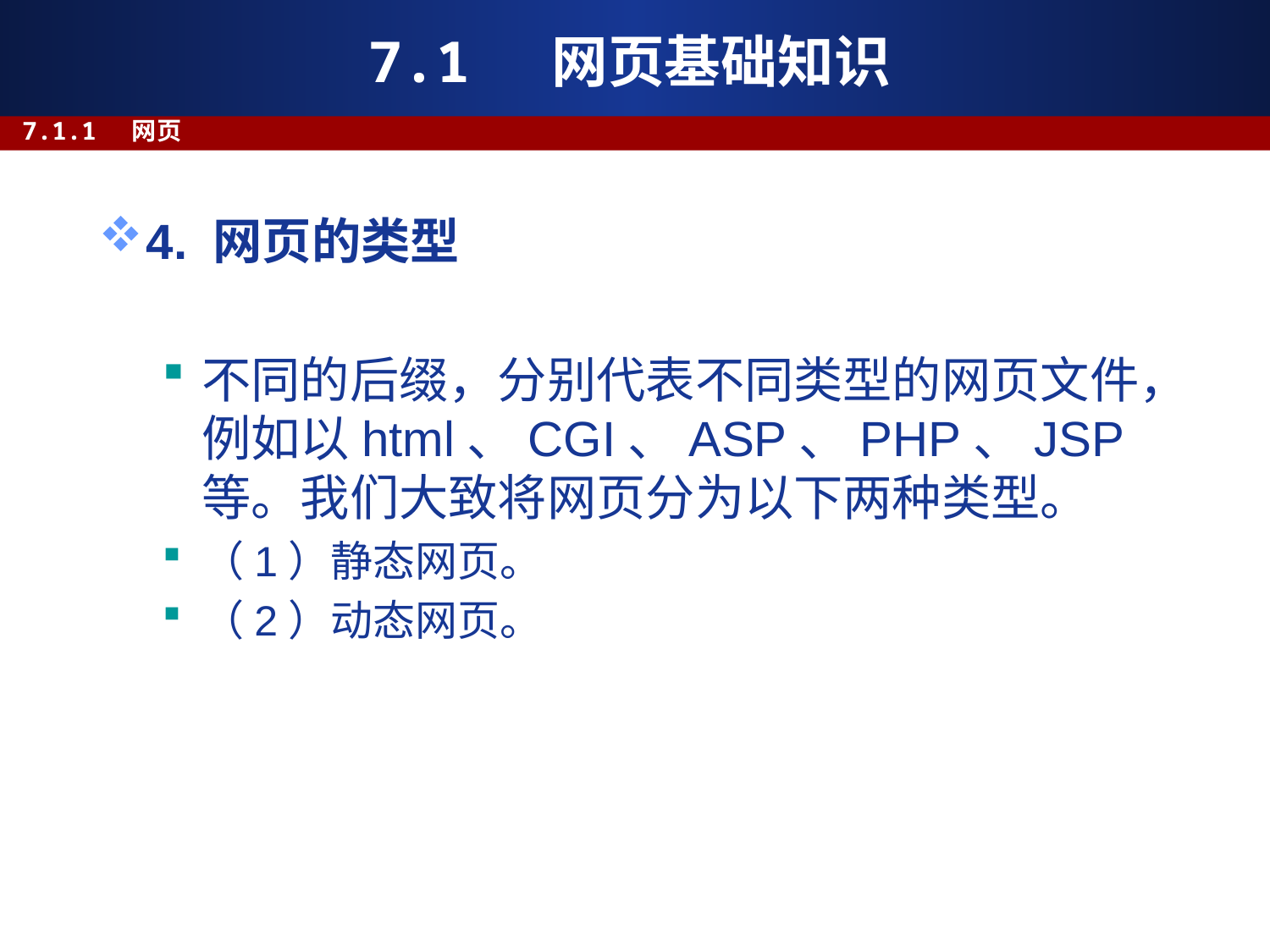

# 7.1  网页基础知识
7.1.1  网页
4. 网页的类型

不同的后缀，分别代表不同类型的网页文件，例如以html、CGI、ASP、PHP、JSP等。我们大致将网页分为以下两种类型。
（1）静态网页。
（2）动态网页。